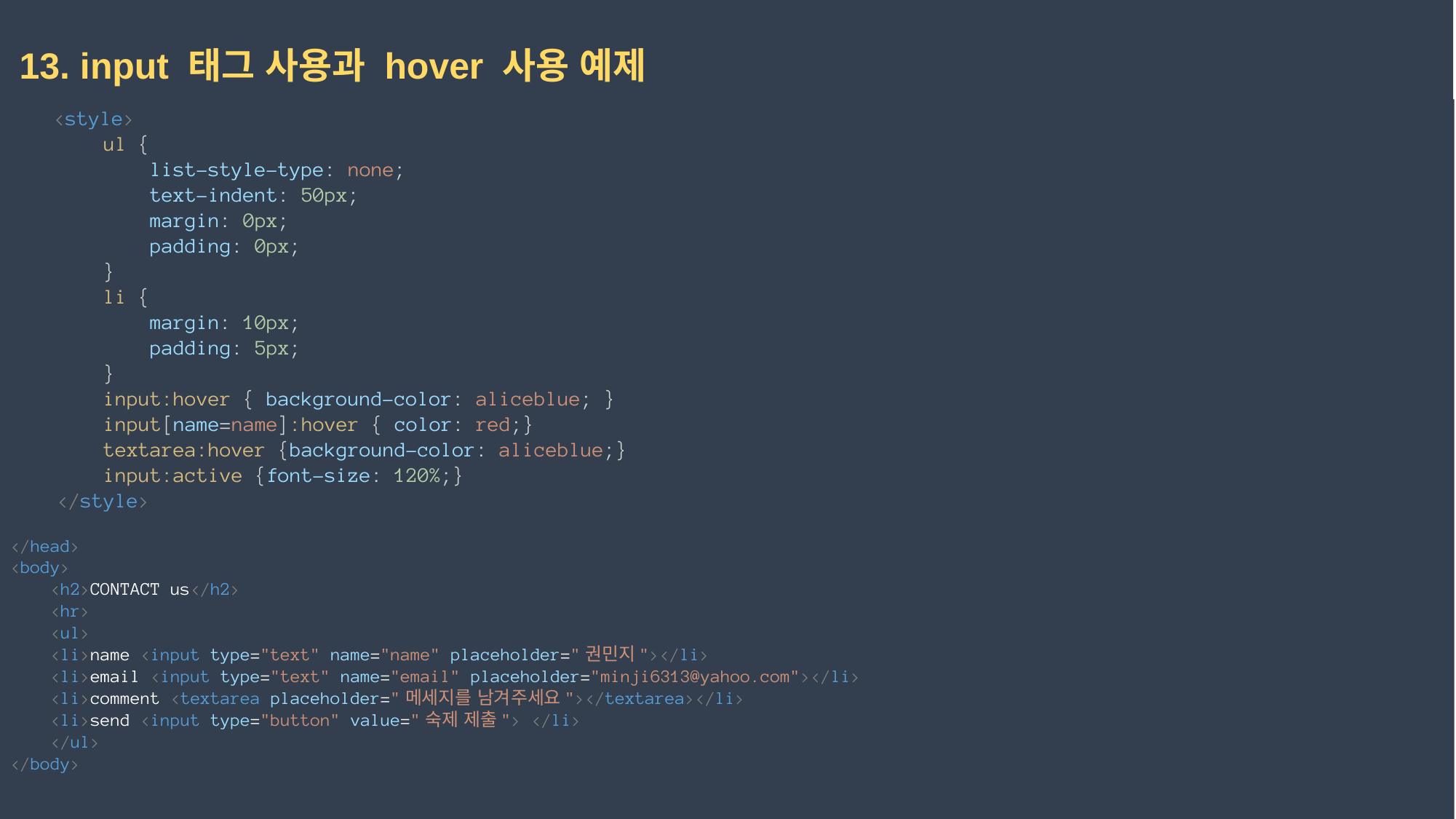

13. input 태그 사용과 hover 사용 예제
    <style>
        ul {
            list-style-type: none;
            text-indent: 50px;
            margin: 0px;
            padding: 0px;
        }
        li {
            margin: 10px;
            padding: 5px;
        }
        input:hover { background-color: aliceblue; }
        input[name=name]:hover { color: red;}
        textarea:hover {background-color: aliceblue;}
        input:active {font-size: 120%;}
    </style>
</head>
<body>
    <h2>CONTACT us</h2>
    <hr>
    <ul>
    <li>name <input type="text" name="name" placeholder="권민지"></li>
    <li>email <input type="text" name="email" placeholder="minji6313@yahoo.com"></li>
    <li>comment <textarea placeholder="메세지를 남겨주세요"></textarea></li>
    <li>send <input type="button" value="숙제 제출"> </li>
    </ul>
</body>

2023-02-17
권민지